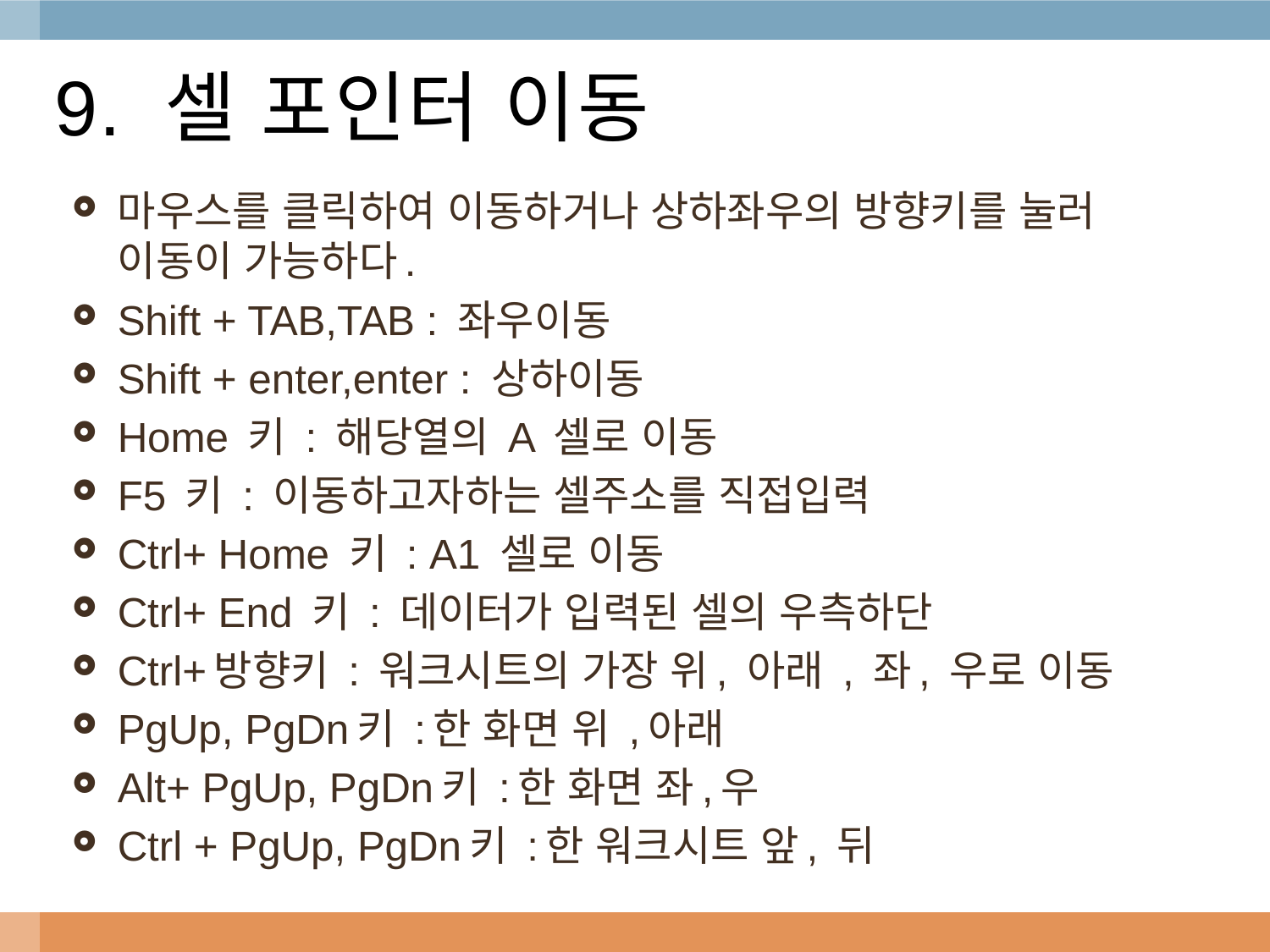

# 9. 셀 포인터 이동
마우스를 클릭하여 이동하거나 상하좌우의 방향키를 눌러 이동이 가능하다.
Shift + TAB,TAB : 좌우이동
Shift + enter,enter : 상하이동
Home 키 : 해당열의 A 셀로 이동
F5 키 : 이동하고자하는 셀주소를 직접입력
Ctrl+ Home 키 : A1 셀로 이동
Ctrl+ End 키 : 데이터가 입력된 셀의 우측하단
Ctrl+방향키 : 워크시트의 가장 위, 아래 , 좌, 우로 이동
PgUp, PgDn키 :한 화면 위 ,아래
Alt+ PgUp, PgDn키 :한 화면 좌,우
Ctrl + PgUp, PgDn키 :한 워크시트 앞, 뒤